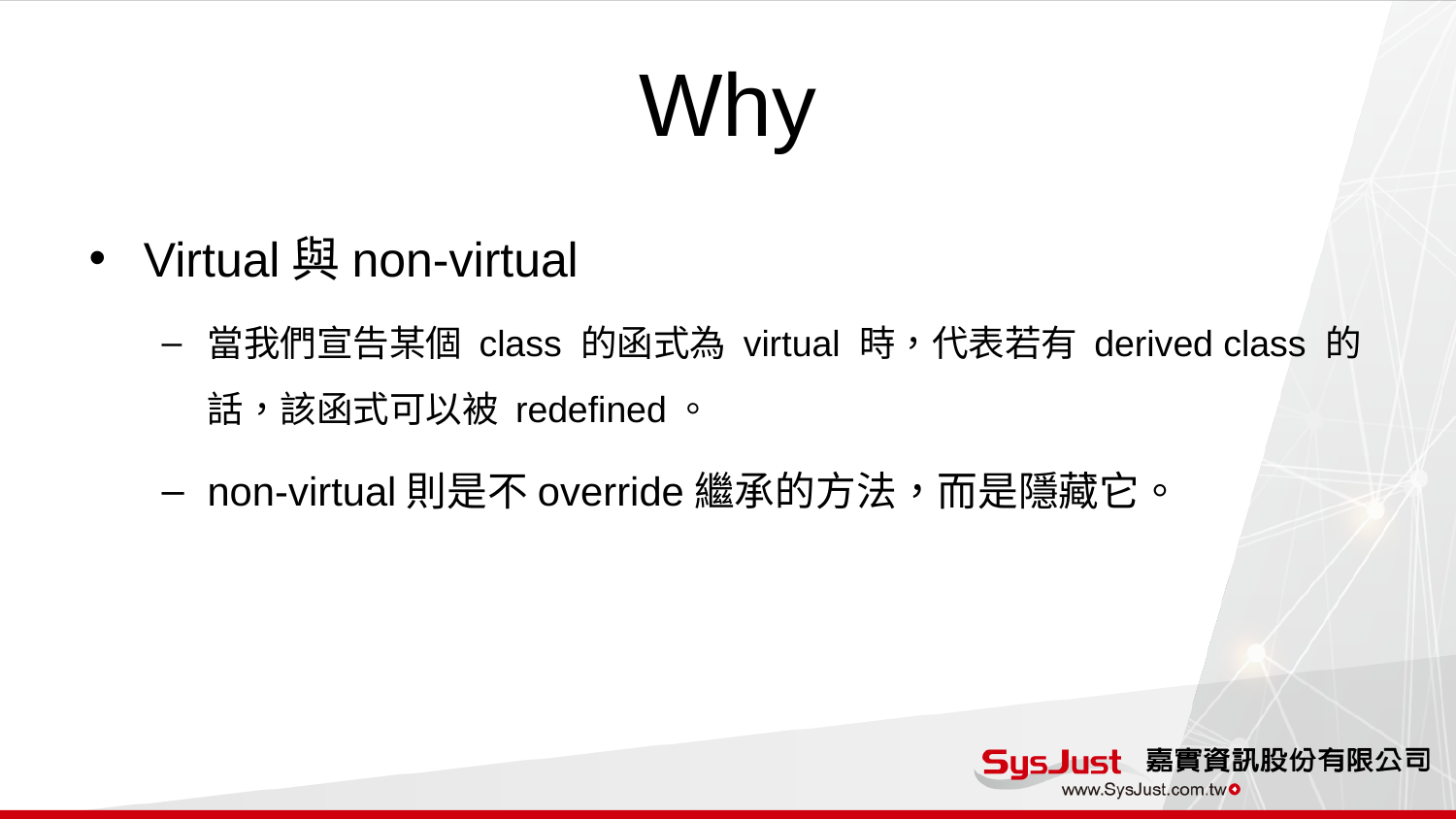

# Why
Virtual與non-virtual
當我們宣告某個 class 的函式為 virtual 時，代表若有 derived class 的話，該函式可以被 redefined。
non-virtual則是不override繼承的方法，而是隱藏它。